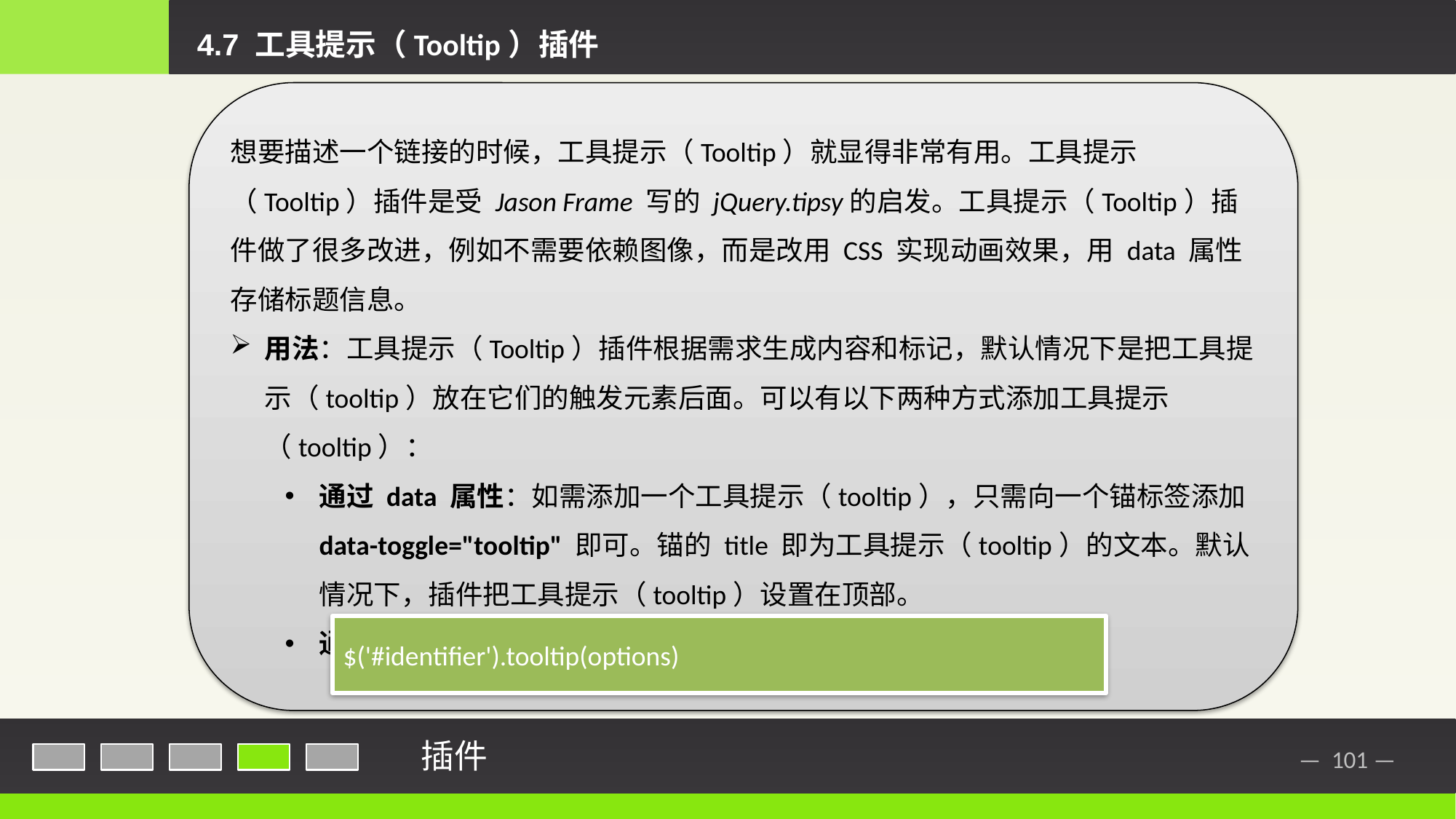

4.7 工具提示（Tooltip）插件
想要描述一个链接的时候，工具提示（Tooltip）就显得非常有用。工具提示（Tooltip）插件是受 Jason Frame 写的 jQuery.tipsy的启发。工具提示（Tooltip）插件做了很多改进，例如不需要依赖图像，而是改用 CSS 实现动画效果，用 data 属性存储标题信息。
用法：工具提示（Tooltip）插件根据需求生成内容和标记，默认情况下是把工具提示（tooltip）放在它们的触发元素后面。可以有以下两种方式添加工具提示（tooltip）：
通过 data 属性：如需添加一个工具提示（tooltip），只需向一个锚标签添加 data-toggle="tooltip" 即可。锚的 title 即为工具提示（tooltip）的文本。默认情况下，插件把工具提示（tooltip）设置在顶部。
通过 JavaScript：可以使用 Javscript 来启用标签页：

$('#identifier').tooltip(options)